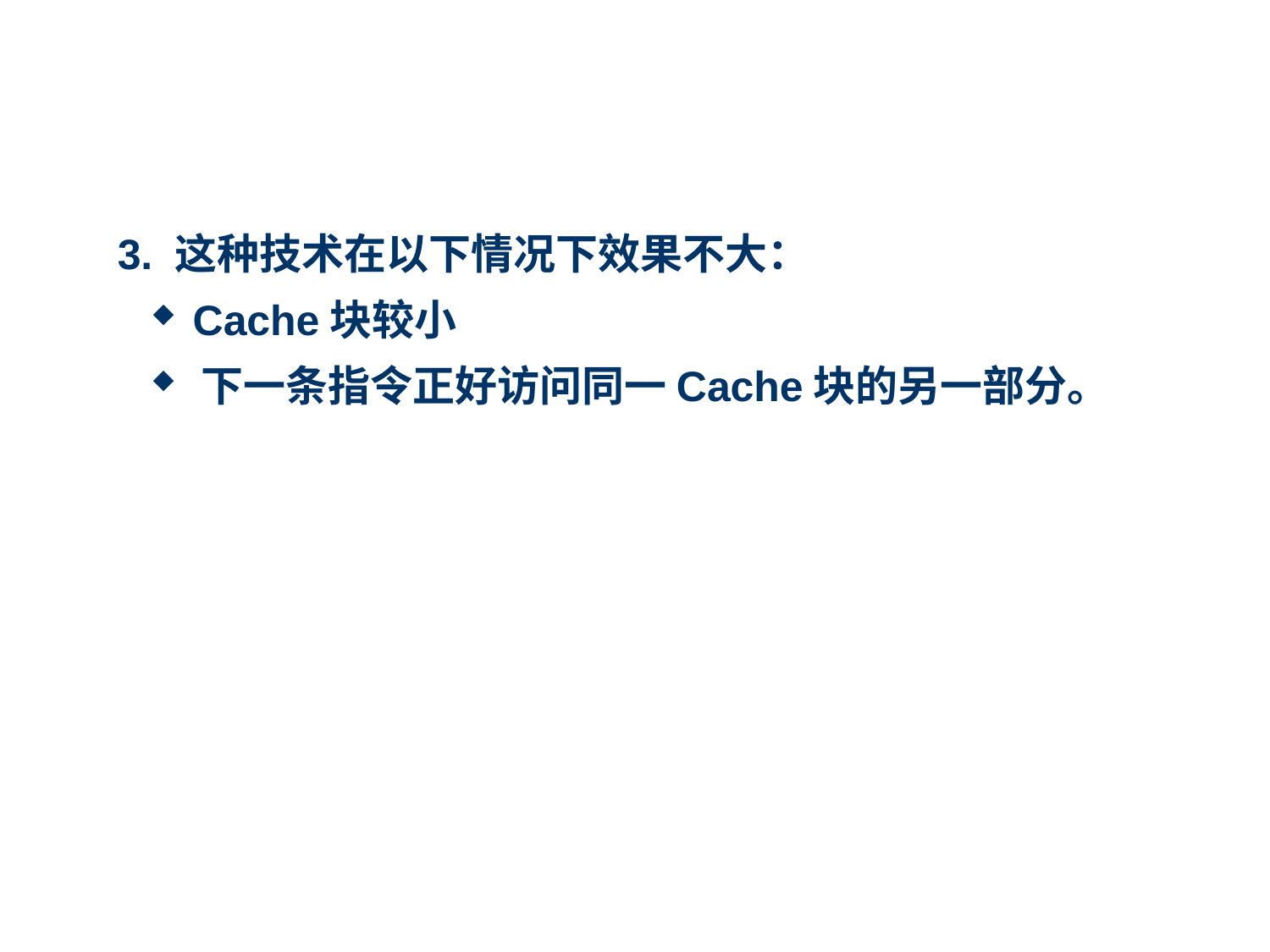

3. 这种技术在以下情况下效果不大：
 Cache块较小
 下一条指令正好访问同一Cache块的另一部分。